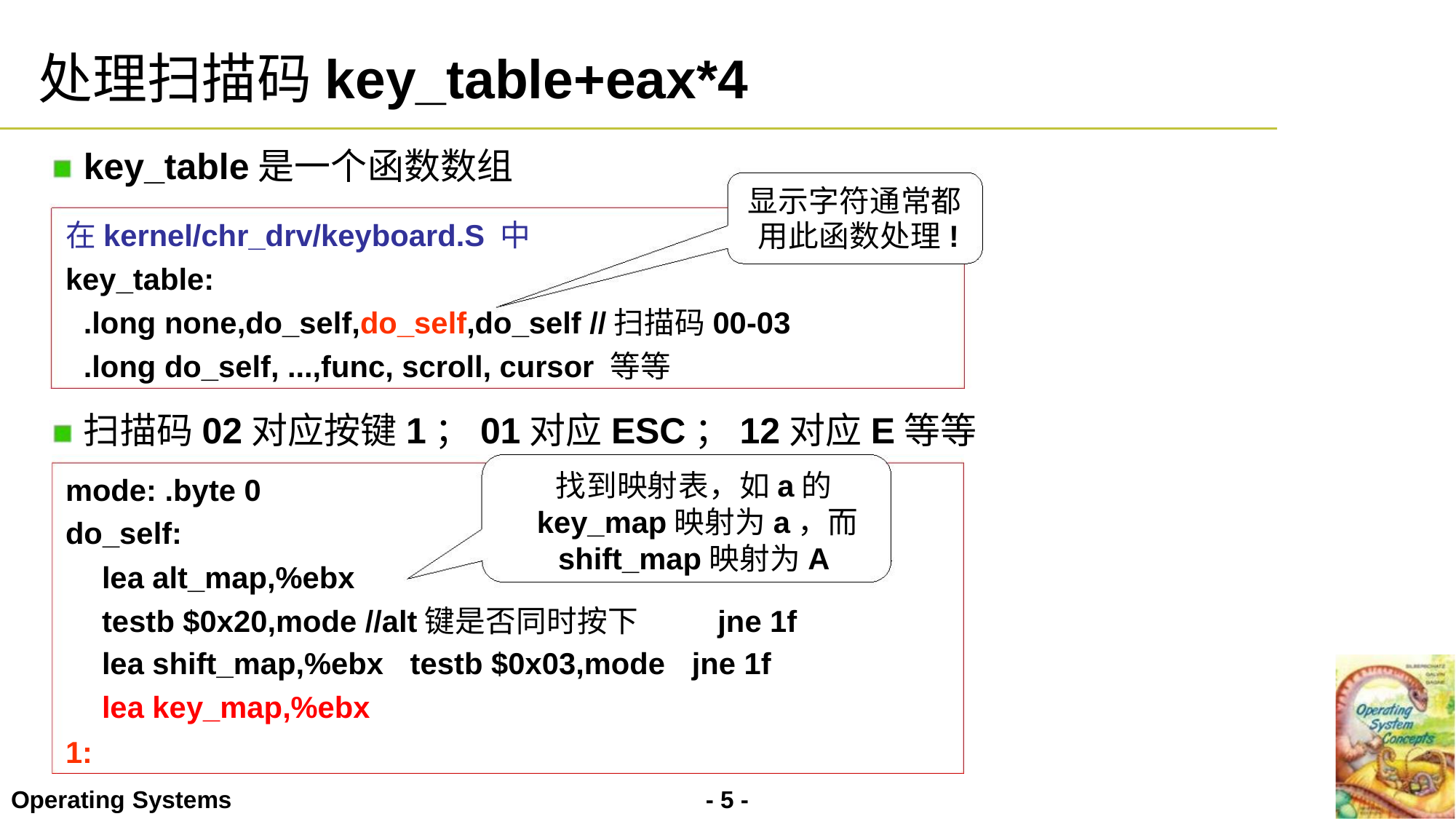

处理扫描码key_table+eax*4

key_table是一个函数数组

显示字符通常都
用此函数处理!
在kernel/chr_drv/keyboard.S 中
key_table:
.long none,do_self,do_self,do_self //扫描码00-03
.long do_self, ...,func, scroll, cursor 等等
扫描码02对应按键1；01对应ESC；12对应E等等

找到映射表，如a的
key_map映射为a，而
shift_map映射为A
mode: .byte 0
do_self:
lea alt_map,%ebx
testb $0x20,mode //alt键是否同时按下 jne 1f
lea shift_map,%ebx testb $0x03,mode jne 1f
lea key_map,%ebx

1:
- 5 -
Operating Systems